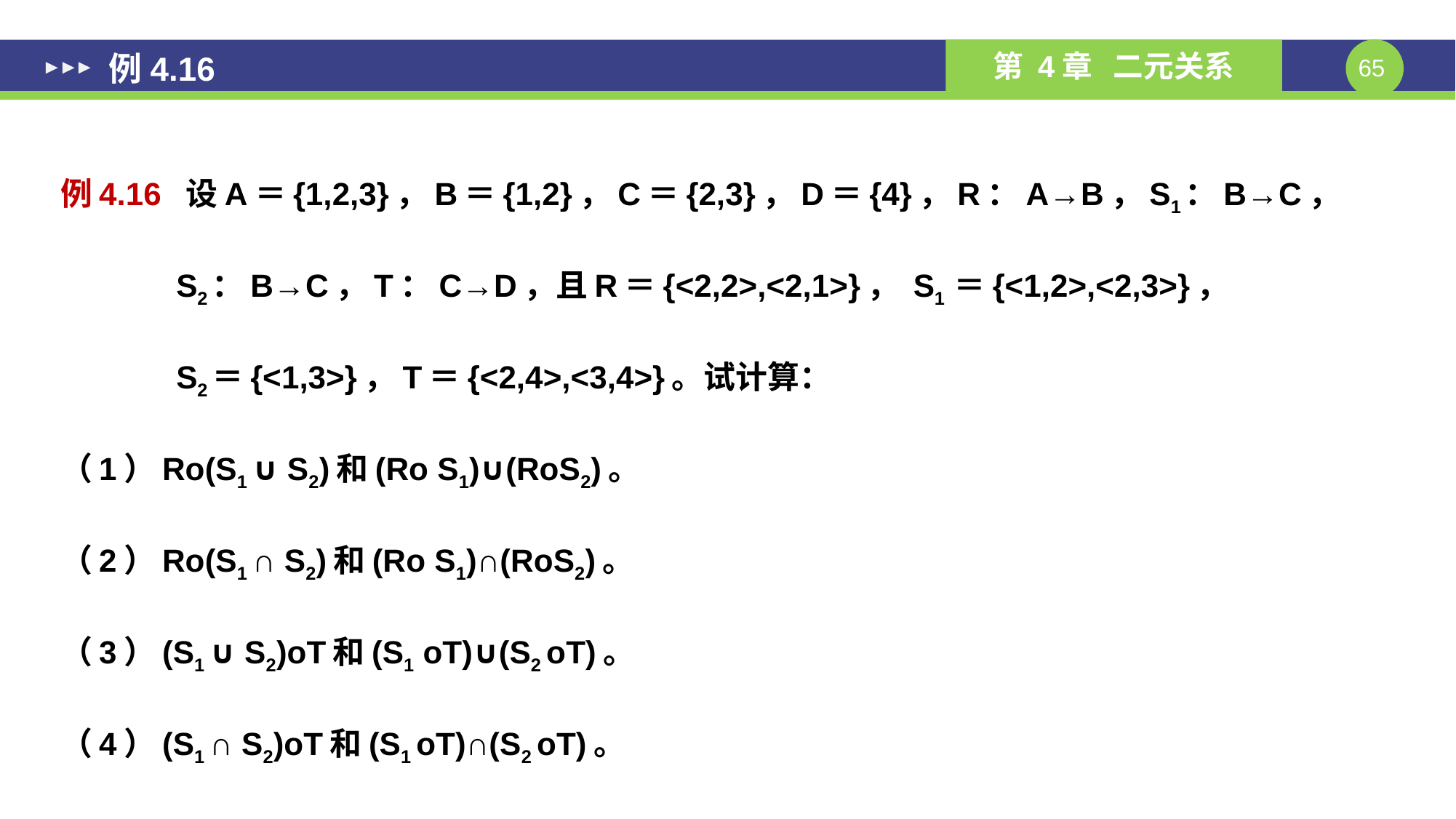

# 例4.16
例4.16  设A＝{1,2,3}，B＝{1,2}，C＝{2,3}，D＝{4}，R：A→B，S1：B→C，
             S2：B→C，T：C→D，且R＝{<2,2>,<2,1>}， S1 ＝{<1,2>,<2,3>}，
             S2＝{<1,3>}，T＝{<2,4>,<3,4>}。试计算：
（1）Ro(S1 ∪ S2)和(Ro S1)∪(RoS2)。
（2）Ro(S1 ∩ S2)和(Ro S1)∩(RoS2)。
（3）(S1 ∪ S2)oT和(S1 oT)∪(S2 oT)。
（4）(S1 ∩ S2)oT和(S1 oT)∩(S2 oT)。